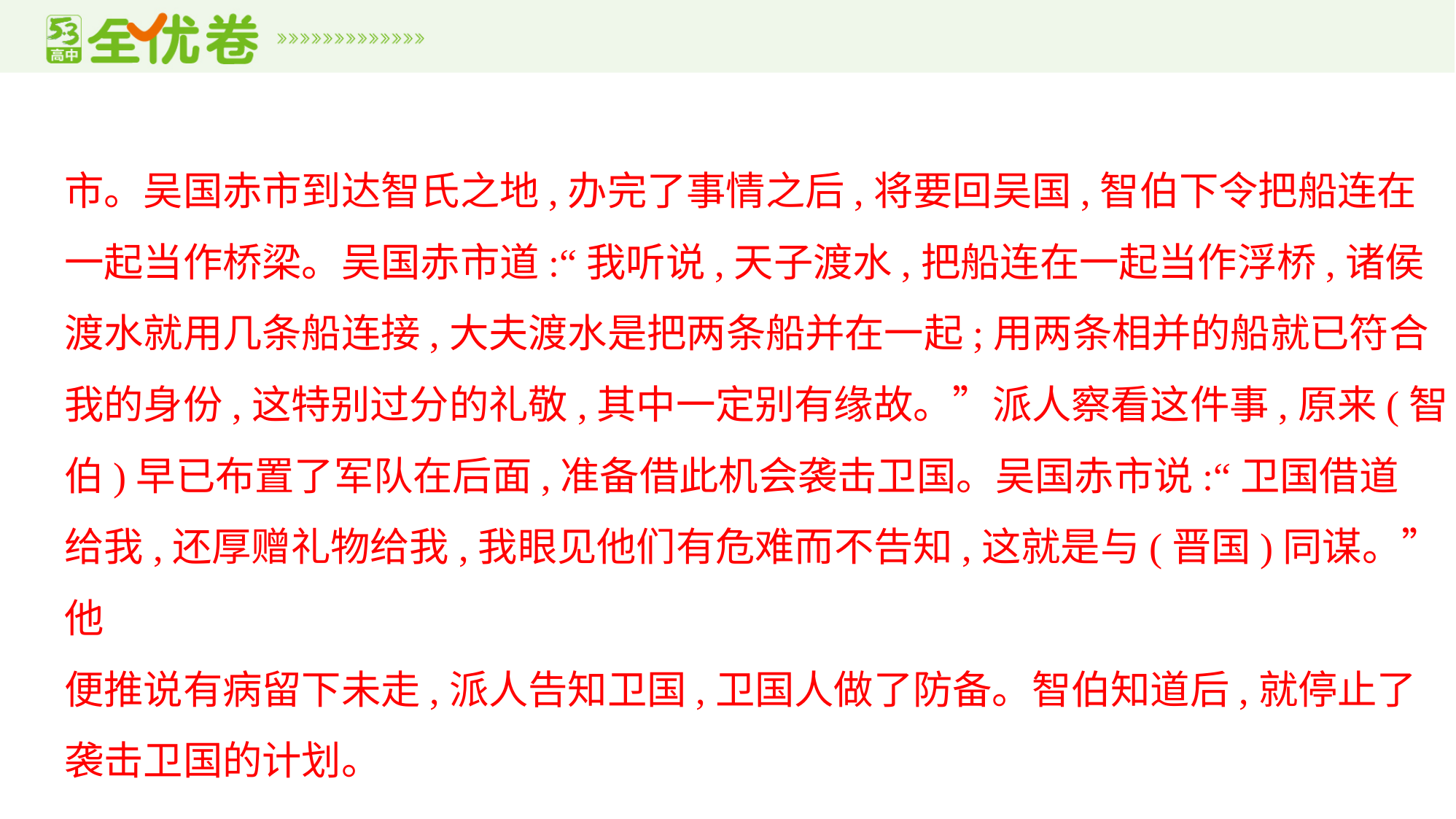

市。吴国赤市到达智氏之地,办完了事情之后,将要回吴国,智伯下令把船连在
一起当作桥梁。吴国赤市道:“我听说,天子渡水,把船连在一起当作浮桥,诸侯
渡水就用几条船连接,大夫渡水是把两条船并在一起;用两条相并的船就已符合
我的身份,这特别过分的礼敬,其中一定别有缘故。”派人察看这件事,原来(智
伯)早已布置了军队在后面,准备借此机会袭击卫国。吴国赤市说:“卫国借道
给我,还厚赠礼物给我,我眼见他们有危难而不告知,这就是与(晋国)同谋。”他
便推说有病留下未走,派人告知卫国,卫国人做了防备。智伯知道后,就停止了
袭击卫国的计划。